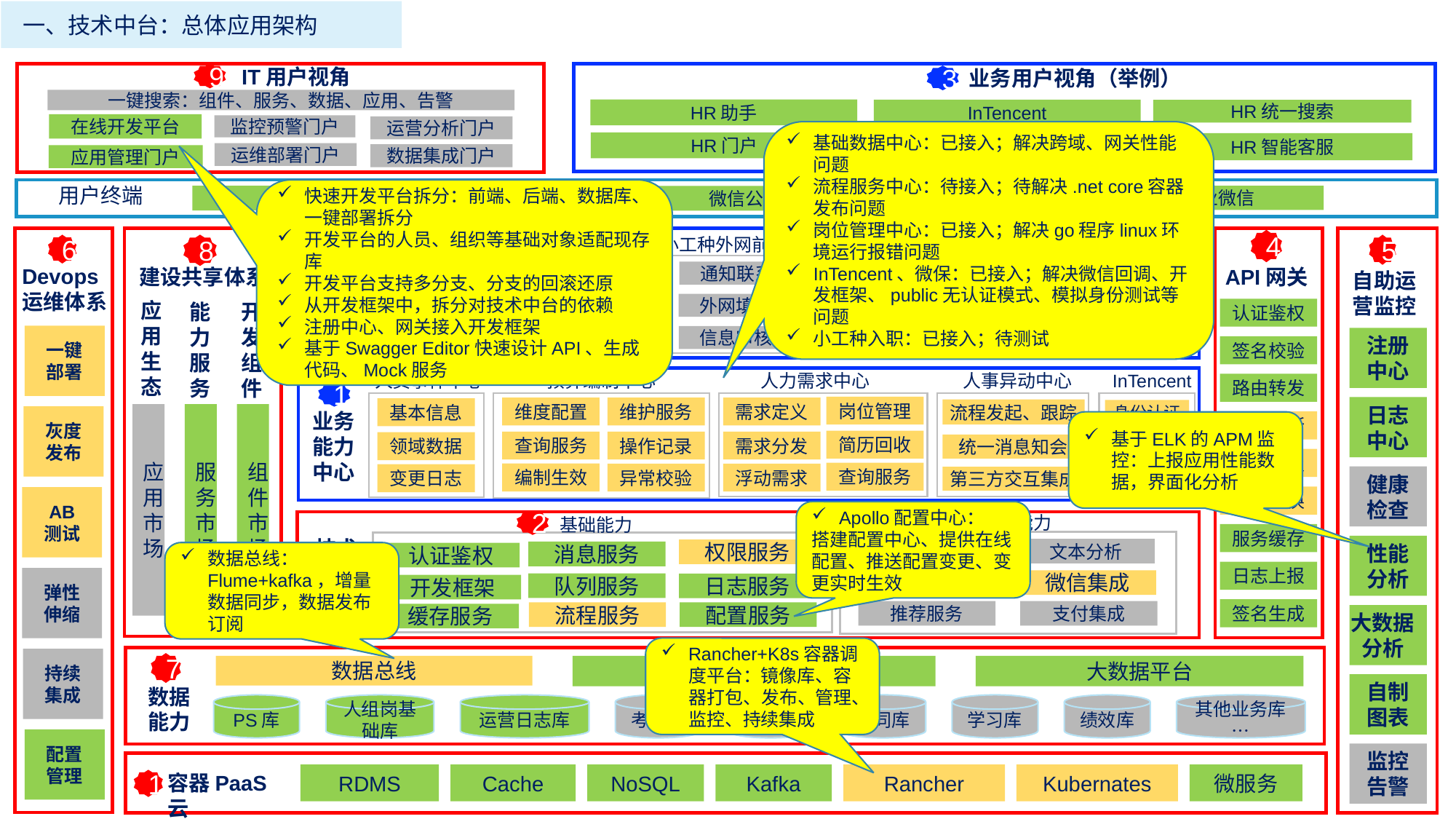

一、技术中台：总体应用架构
IT用户视角

9
一键搜索：组件、服务、数据、应用、告警
在线开发平台
监控预警门户
运营分析门户
运维部署门户
数据集成门户
应用管理门户
业务用户视角（举例）

3
HR助手
InTencent
HR统一搜索
HR门户
流程待办中心
HR智能客服
用户终端

PC端
微信公众号
微信小程序
企业微信

6
Devops运维体系
一键
部署
灰度
发布
AB
测试
弹性
伸缩
持续
集成
配置
管理

8
建设共享体系
应用生态
开发组件
能力服务
应用市场
服务市场
组件市场

4
API网关
认证鉴权
签名校验
路由转发
服务熔断
限流降级
灰度切换
服务缓存
日志上报
签名生成

5
自助运营监控
注册中心
日志中心
健康检查
性能分析
大数据分析
自制图表
监控告警
InTencent前台
小工种外网前台

编制前台
招聘需求前台
小工种入职前台
后续其他系统
2

需求提报
通知联系
入职审批
找同事
编制查看
……
业务前端系统
渠道发布
编制计划
外网填写
请假
入职确认
岗位需求
编制调整
信息审核
长尾管理
看年假
流程审批
人员分布
人员事件中心
预算编制中心
人力需求中心
人事异动中心
InTencent

1

岗位管理
维度配置
需求定义
维护服务
基本信息
流程发起、跟踪
身份认证
业务能力中心
简历回收
查询服务
需求分发
操作记录
领域数据
统一消息知会
基础人事
查询服务
编制生效
浮动需求
异常校验
变更日志
第三方交互集成
待办消息
扩展能力
基础能力
3
2

技术能力
中心

语音服务
文本分析
权限服务
消息服务
认证鉴权
图像识别
微信集成
队列服务
日志服务
开发框架
推荐服务
支付集成
流程服务
配置服务
缓存服务

7
数据总线
数据服务
大数据平台
数据能力
PS库
人组岗基础库
运营日志库
考勤库
招聘库
合同库
学习库
绩效库
其他业务库…

容器PaaS云
RDMS
Cache
NoSQL
Kafka
Rancher
Kubernates
微服务
1
基础数据中心：已接入；解决跨域、网关性能问题
流程服务中心：待接入；待解决.net core容器发布问题
岗位管理中心：已接入；解决go程序linux环境运行报错问题
InTencent、微保：已接入；解决微信回调、开发框架、public无认证模式、模拟身份测试等问题
小工种入职：已接入；待测试
快速开发平台拆分：前端、后端、数据库、一键部署拆分
开发平台的人员、组织等基础对象适配现存库
开发平台支持多分支、分支的回滚还原
从开发框架中，拆分对技术中台的依赖
注册中心、网关接入开发框架
基于Swagger Editor快速设计API、生成代码、Mock服务
基于ELK的APM监控：上报应用性能数据，界面化分析
Apollo配置中心：
搭建配置中心、提供在线配置、推送配置变更、变更实时生效
数据总线：Flume+kafka，增量数据同步，数据发布订阅
Rancher+K8s容器调度平台：镜像库、容器打包、发布、管理、监控、持续集成